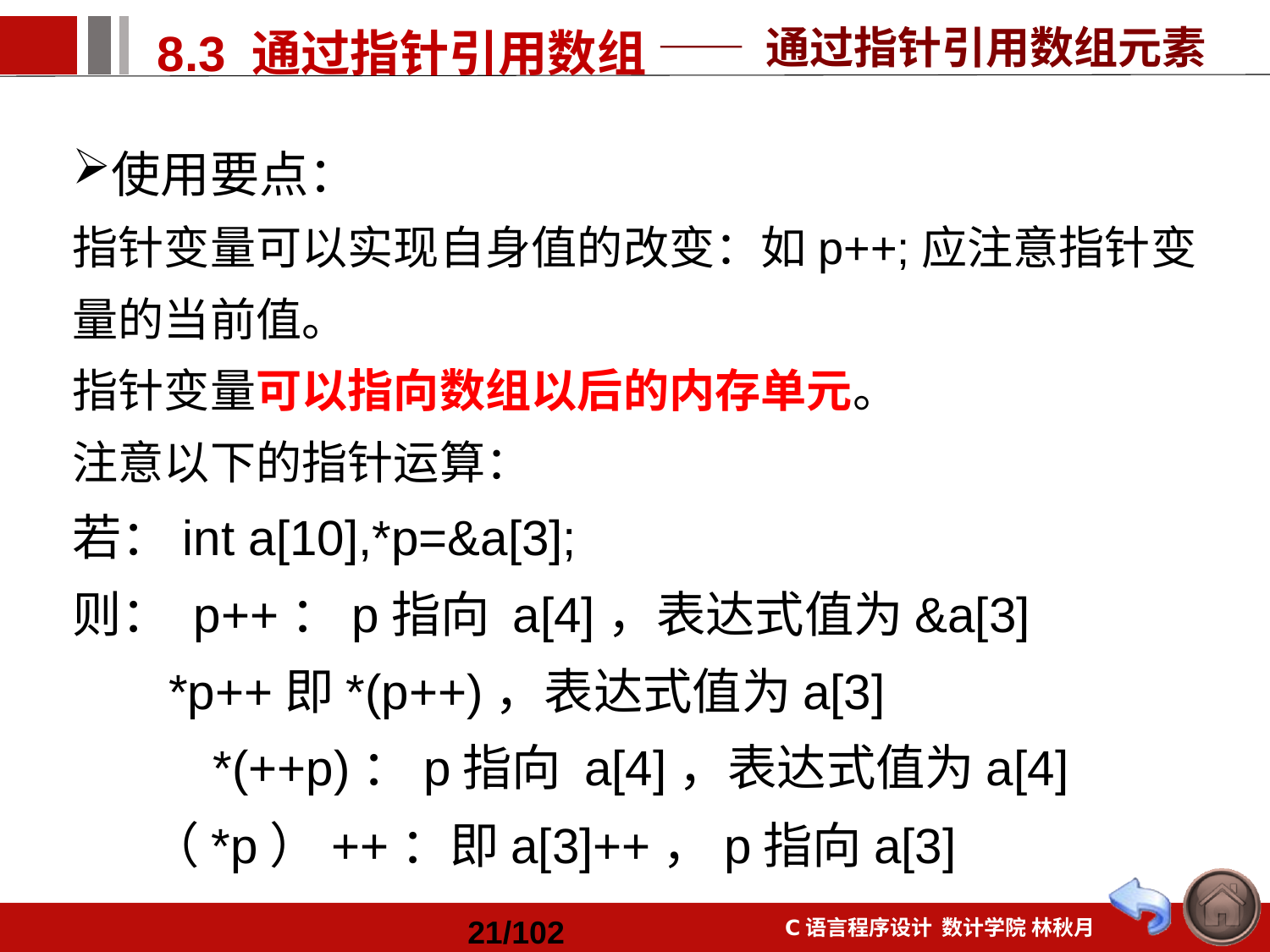

—— 通过指针引用数组元素
使用要点：
指针变量可以实现自身值的改变：如p++;应注意指针变量的当前值。
指针变量可以指向数组以后的内存单元。
注意以下的指针运算：
若：int a[10],*p=&a[3];
则： p++：p指向 a[4]，表达式值为&a[3]
       *p++即*(p++)，表达式值为a[3]
    	 *(++p)：p指向 a[4]，表达式值为a[4]
      （*p）++：即a[3]++，p指向a[3]